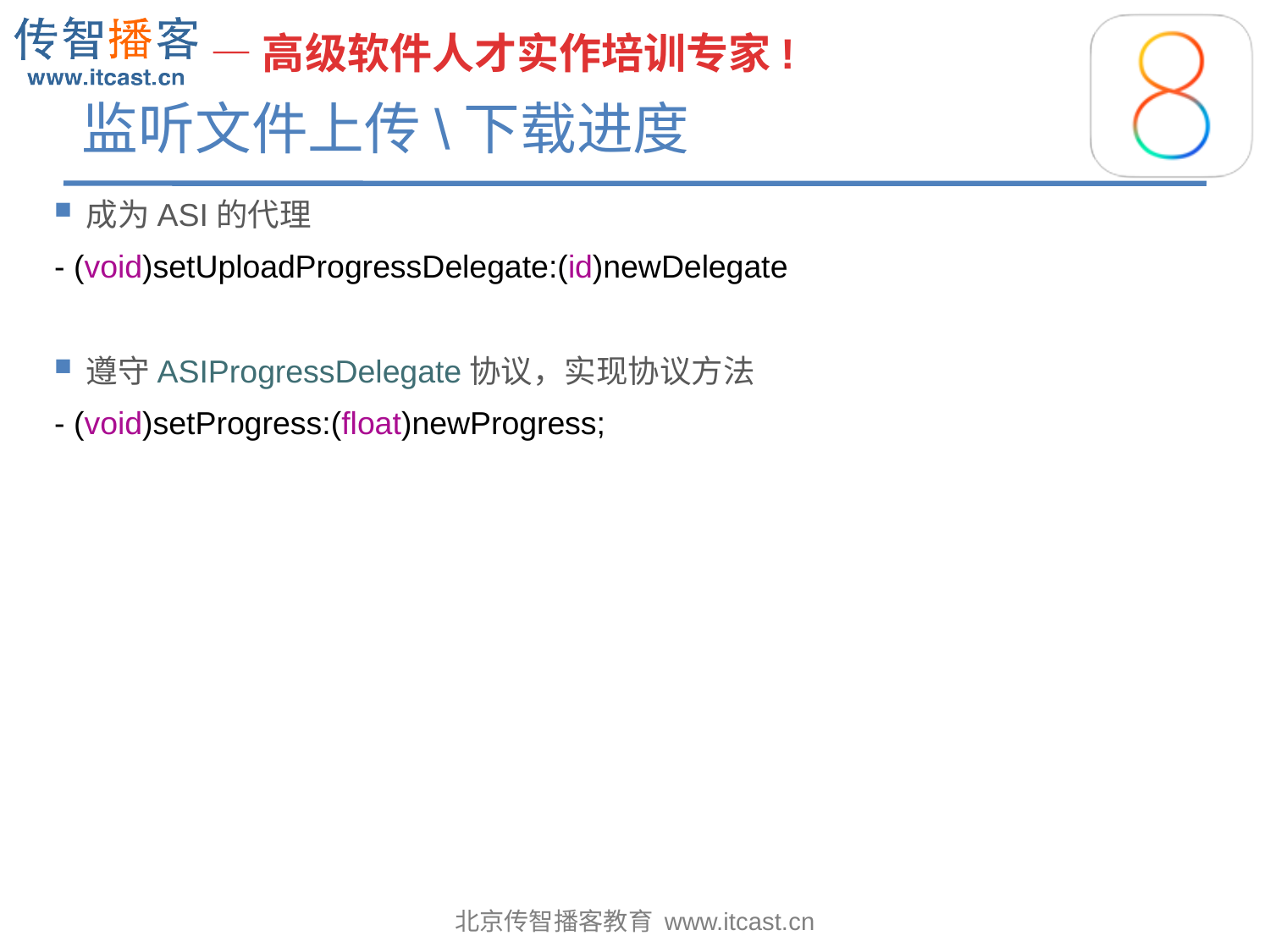

# 监听文件上传\下载进度
成为ASI的代理
- (void)setUploadProgressDelegate:(id)newDelegate

遵守ASIProgressDelegate协议，实现协议方法
- (void)setProgress:(float)newProgress;